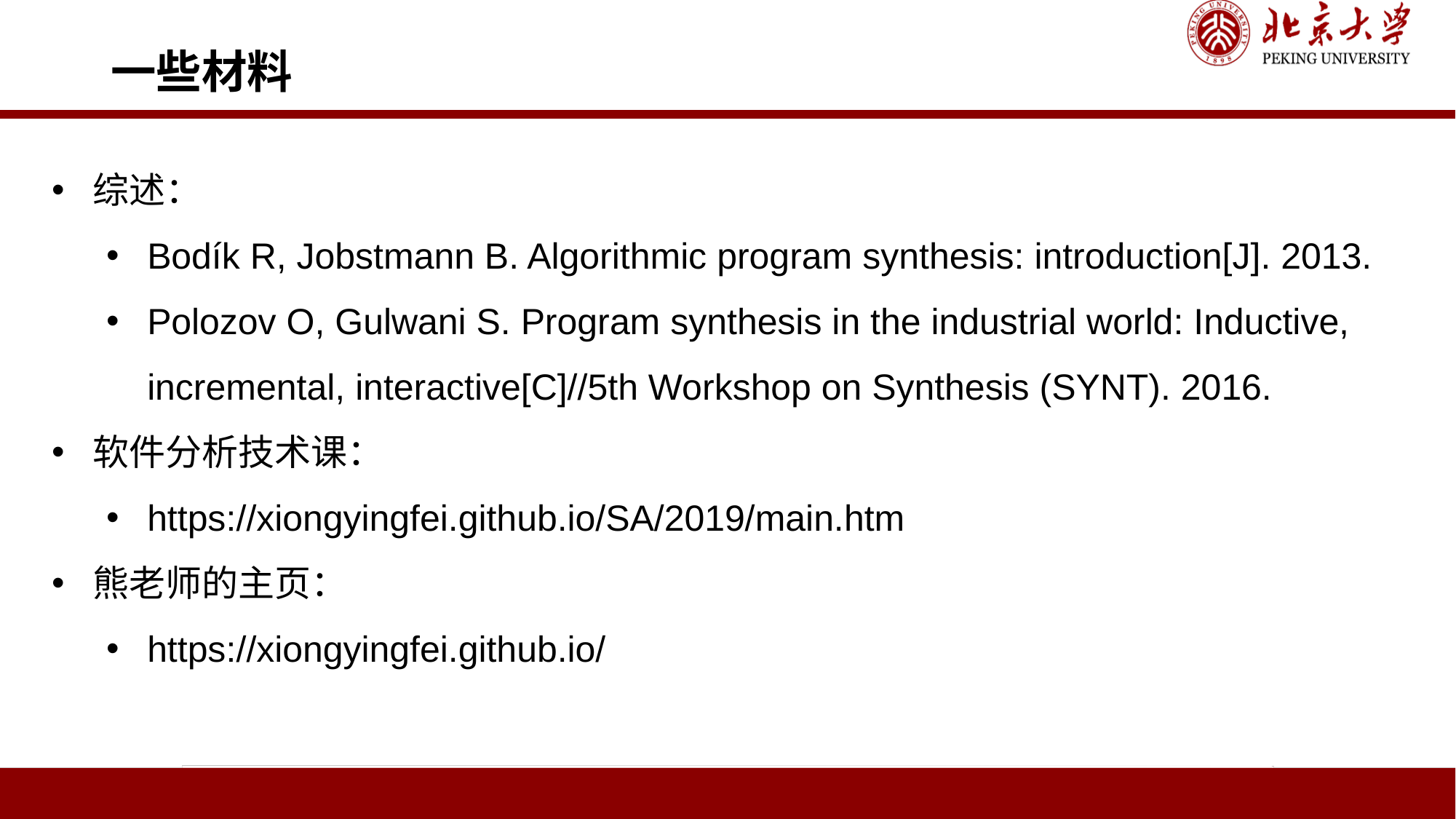

一些材料

综述：
Bodík R, Jobstmann B. Algorithmic program synthesis: introduction[J]. 2013.
Polozov O, Gulwani S. Program synthesis in the industrial world: Inductive, incremental, interactive[C]//5th Workshop on Synthesis (SYNT). 2016.
软件分析技术课：
https://xiongyingfei.github.io/SA/2019/main.htm
熊老师的主页：
https://xiongyingfei.github.io/